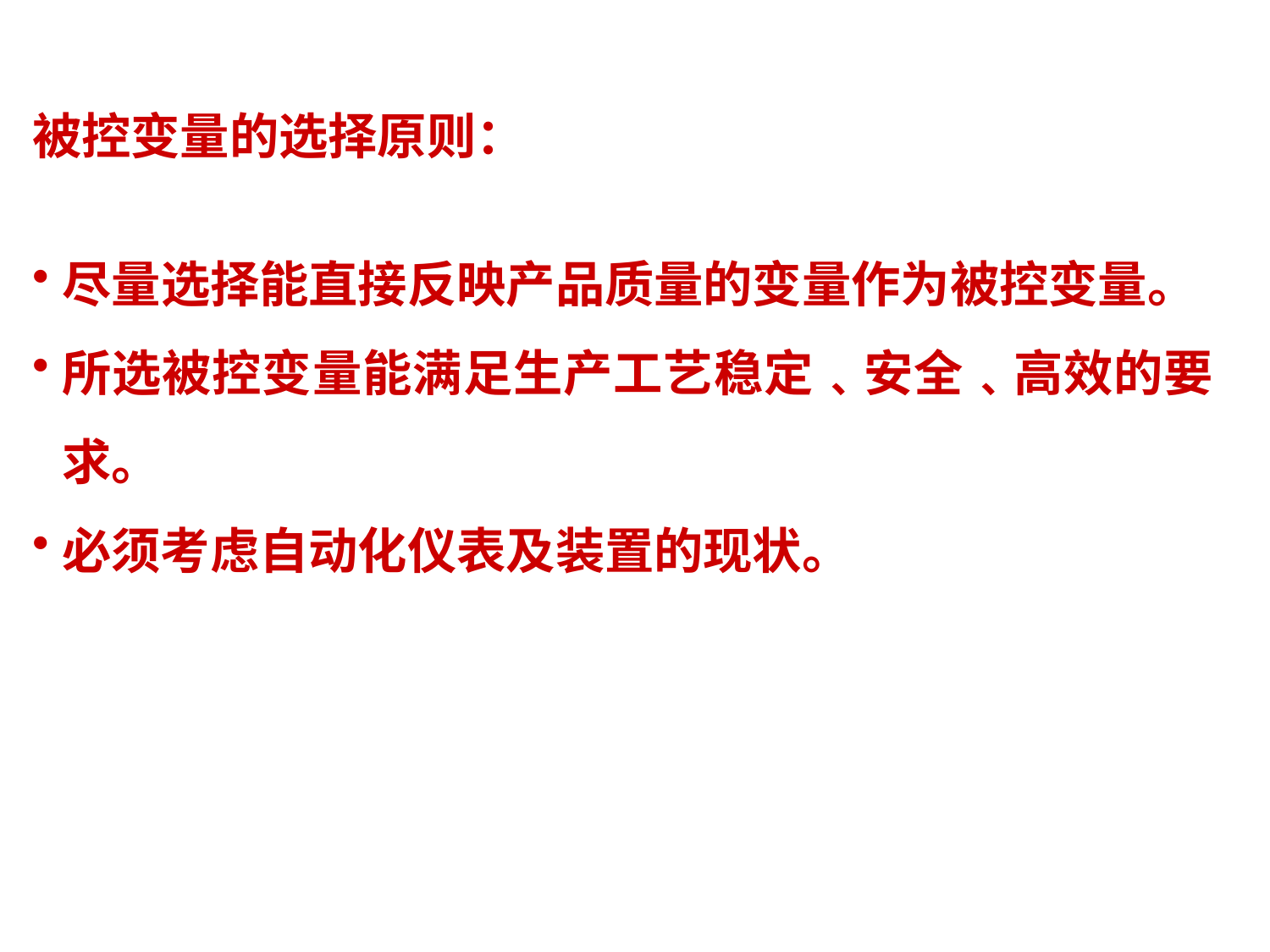

被控变量的选择原则：

尽量选择能直接反映产品质量的变量作为被控变量。
所选被控变量能满足生产工艺稳定﹑安全﹑高效的要求。
必须考虑自动化仪表及装置的现状。